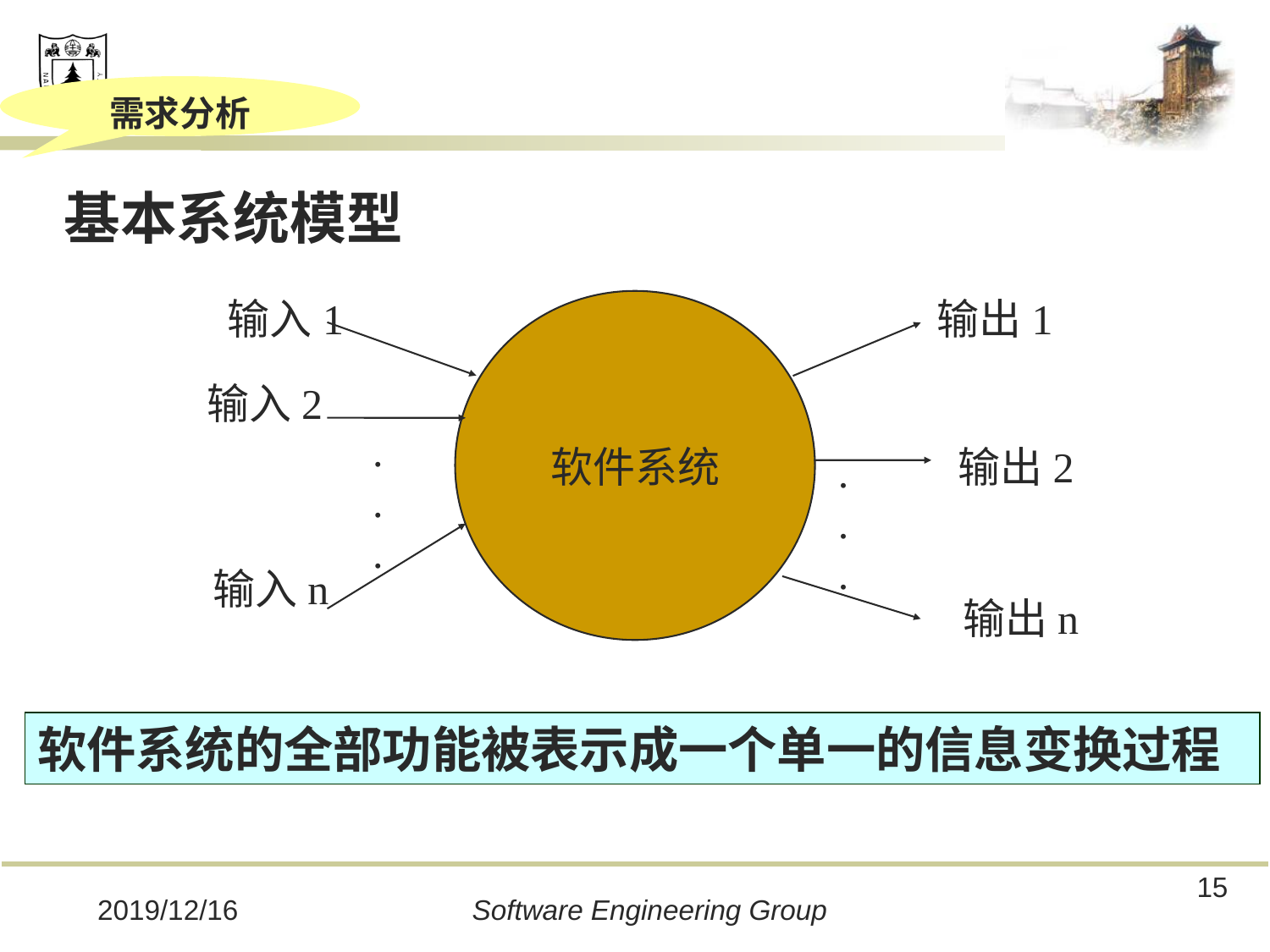

需求分析
 基本系统模型
输入1
输出1
软件系统

输入2

.
.
.
输出2
.
.
.

输入n
输出n
软件系统的全部功能被表示成一个单一的信息变换过程

15
2019/12/16
Software Engineering Group